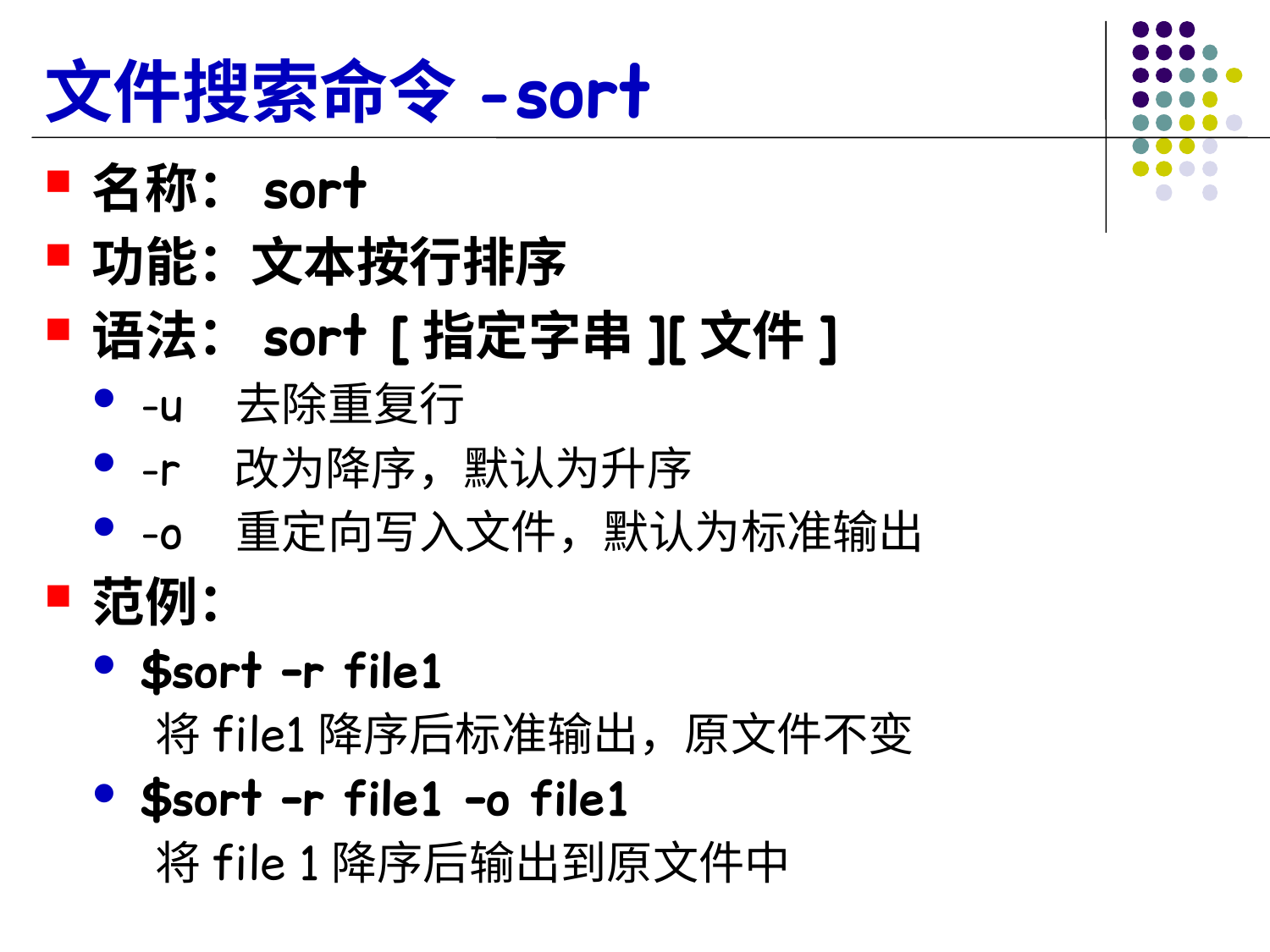

# 文件搜索命令-sort
名称：sort
功能：文本按行排序
语法：sort [指定字串][文件]
-u   去除重复行
-r   改为降序，默认为升序
-o   重定向写入文件，默认为标准输出
范例：
$sort –r file1
     将file1降序后标准输出，原文件不变
$sort –r file1 –o file1
     将file 1降序后输出到原文件中